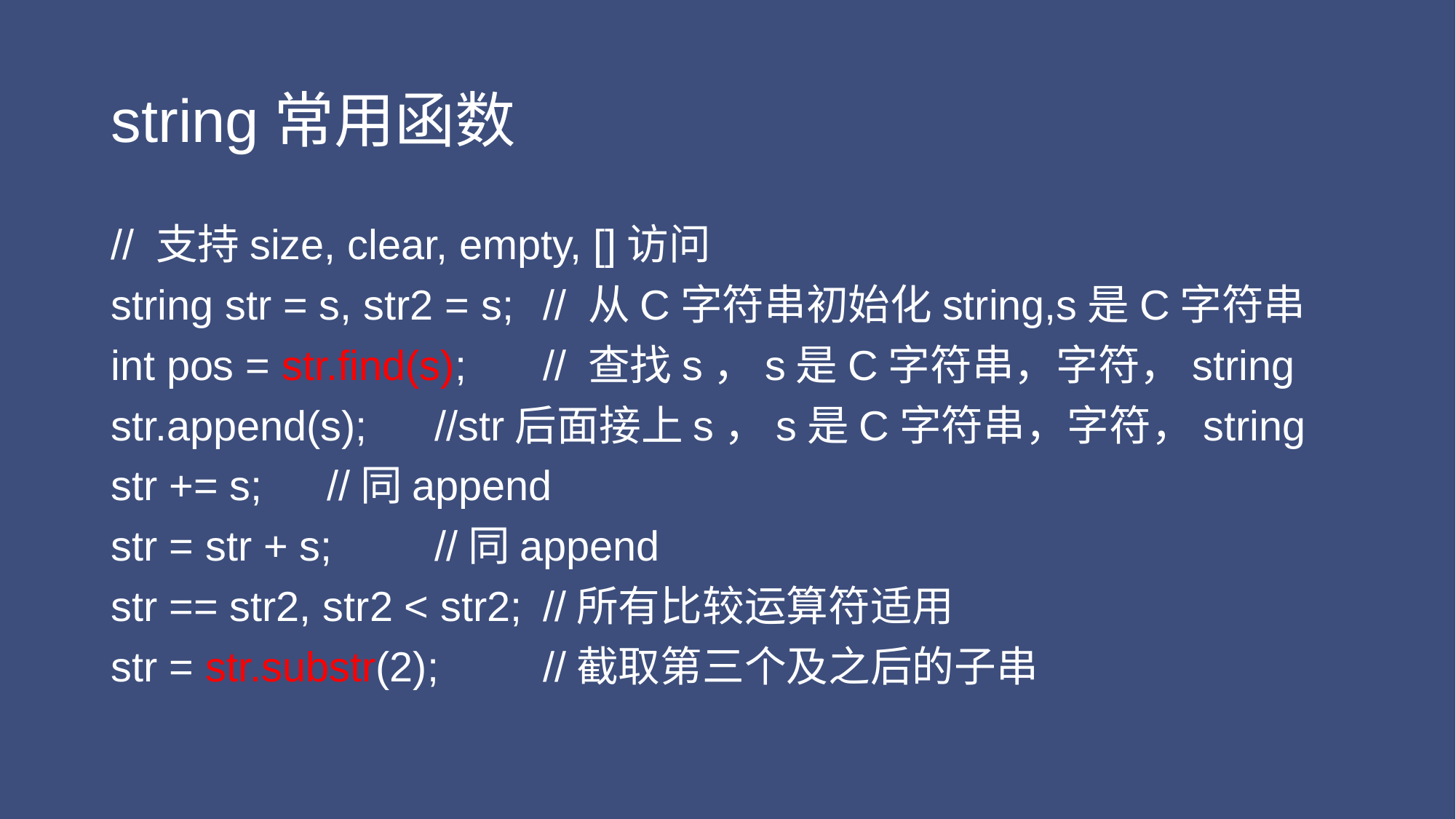

# string常用函数
// 支持size, clear, empty, []访问
string str = s, str2 = s;	// 从C字符串初始化string,s是C字符串
int pos = str.find(s);	// 查找s，s是C字符串，字符，string
str.append(s);		//str后面接上s，s是C字符串，字符，string
str += s;			//同append
str = str + s;			//同append
str == str2, str2 < str2;	//所有比较运算符适用
str = str.substr(2);		//截取第三个及之后的子串